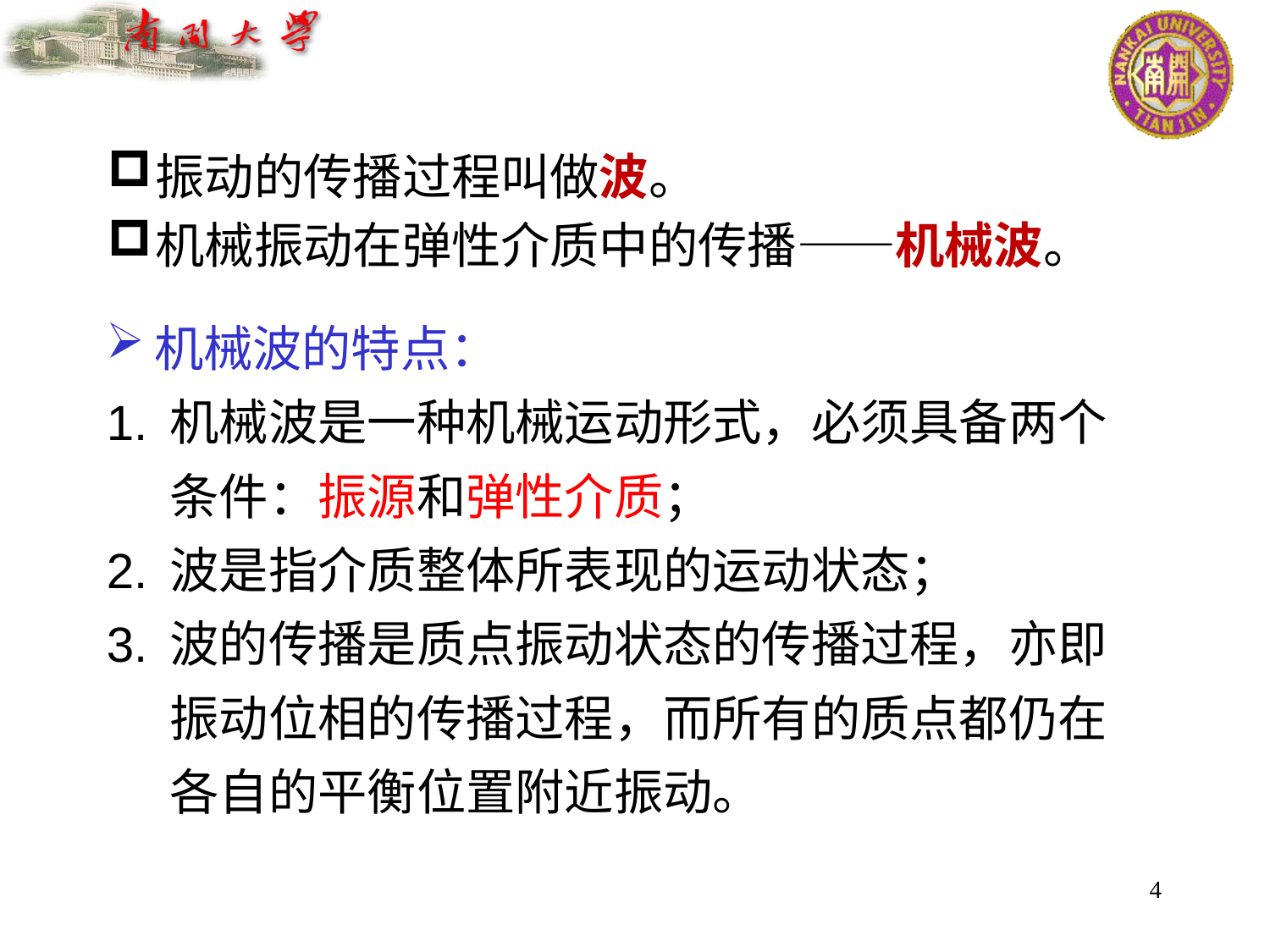

振动的传播过程叫做波。
机械振动在弹性介质中的传播——机械波。

机械波的特点：
机械波是一种机械运动形式，必须具备两个条件：振源和弹性介质；
波是指介质整体所表现的运动状态；
波的传播是质点振动状态的传播过程，亦即振动位相的传播过程，而所有的质点都仍在各自的平衡位置附近振动。
4